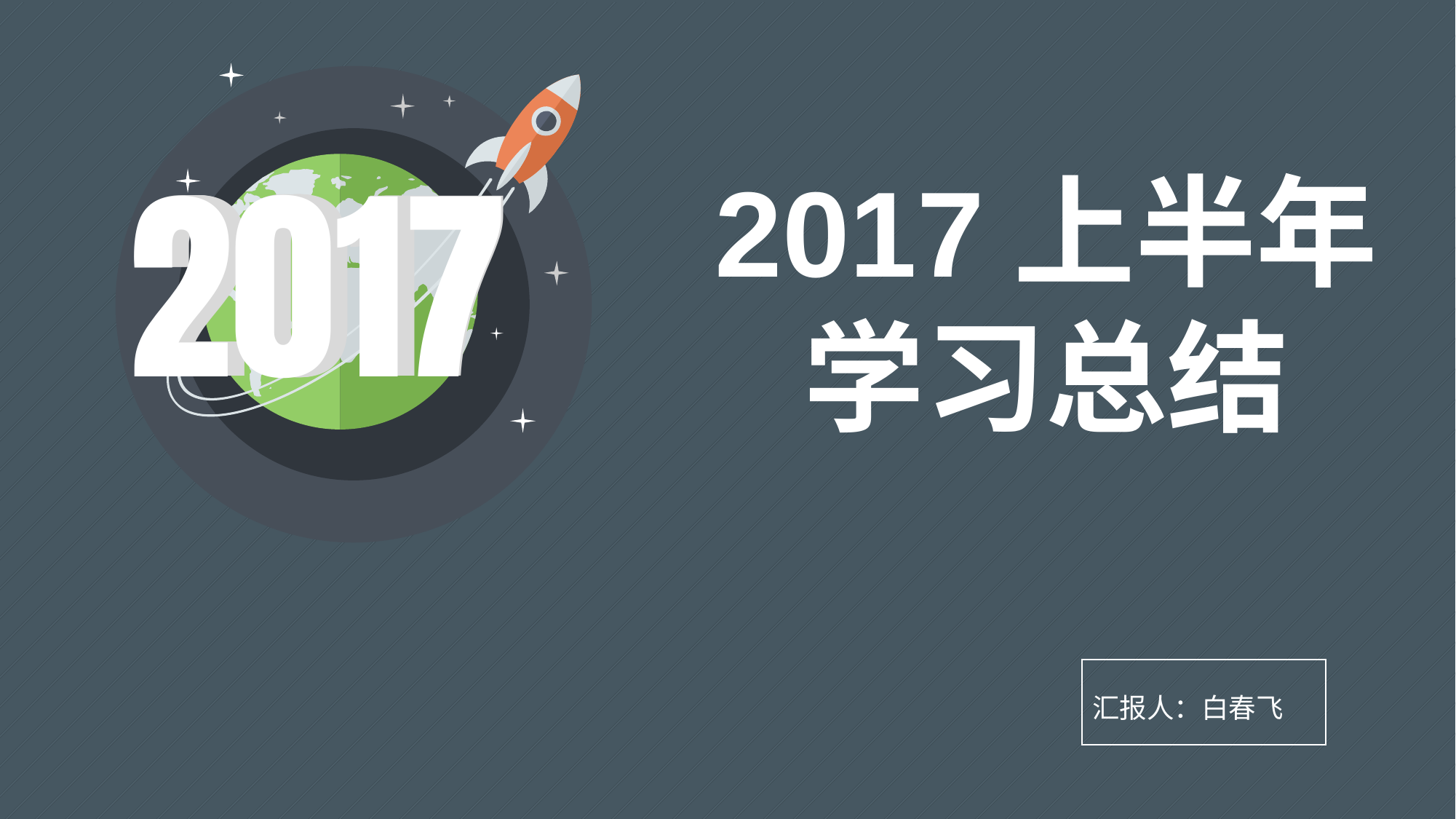

2017上半年
学习总结
2017
201
201
201
2017
汇报人：白春飞